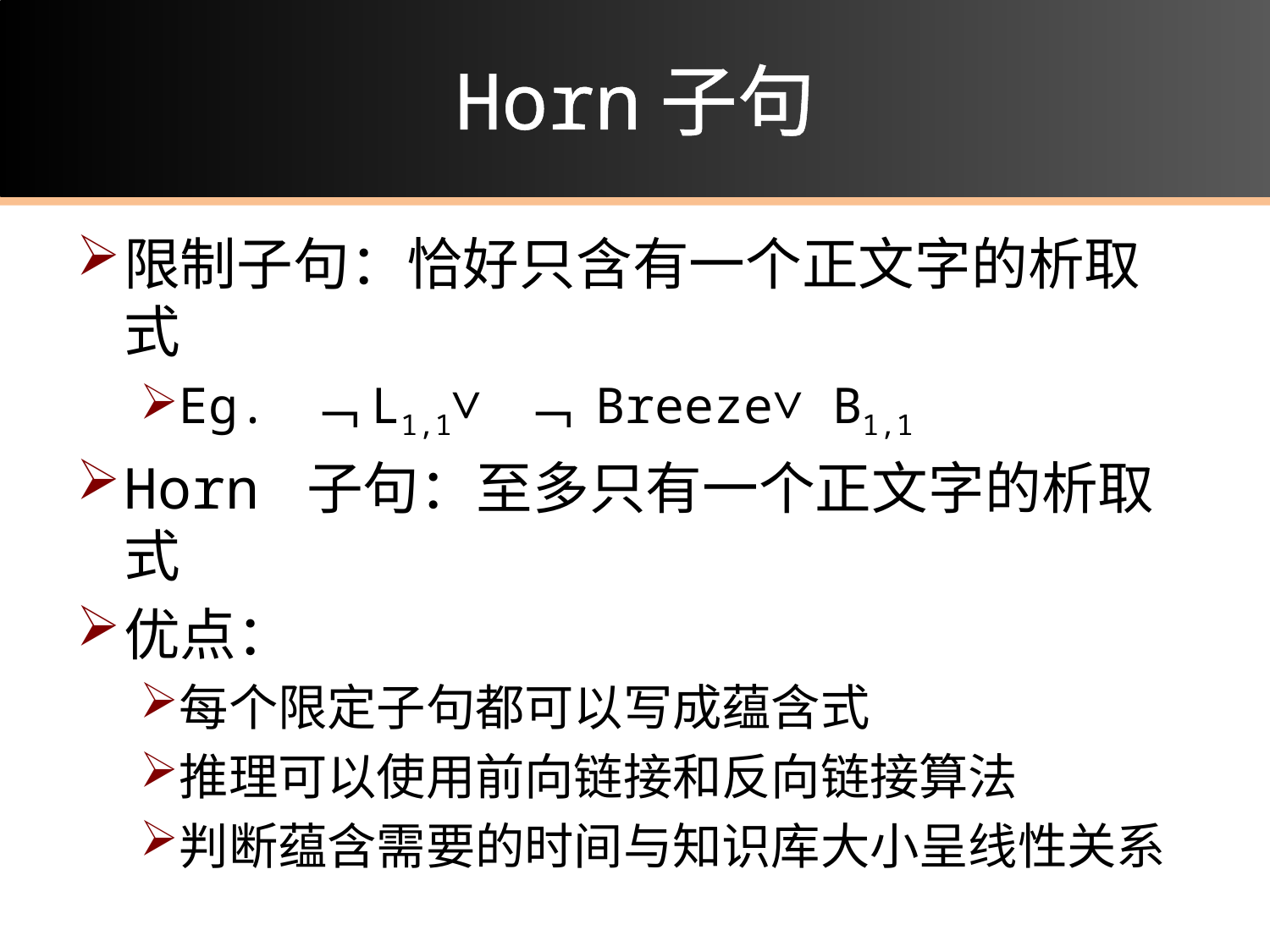

# Horn子句
限制子句：恰好只含有一个正文字的析取式
Eg. ﹁L1,1∨ ﹁ Breeze∨ B1,1
Horn 子句：至多只有一个正文字的析取式
优点：
每个限定子句都可以写成蕴含式
推理可以使用前向链接和反向链接算法
判断蕴含需要的时间与知识库大小呈线性关系